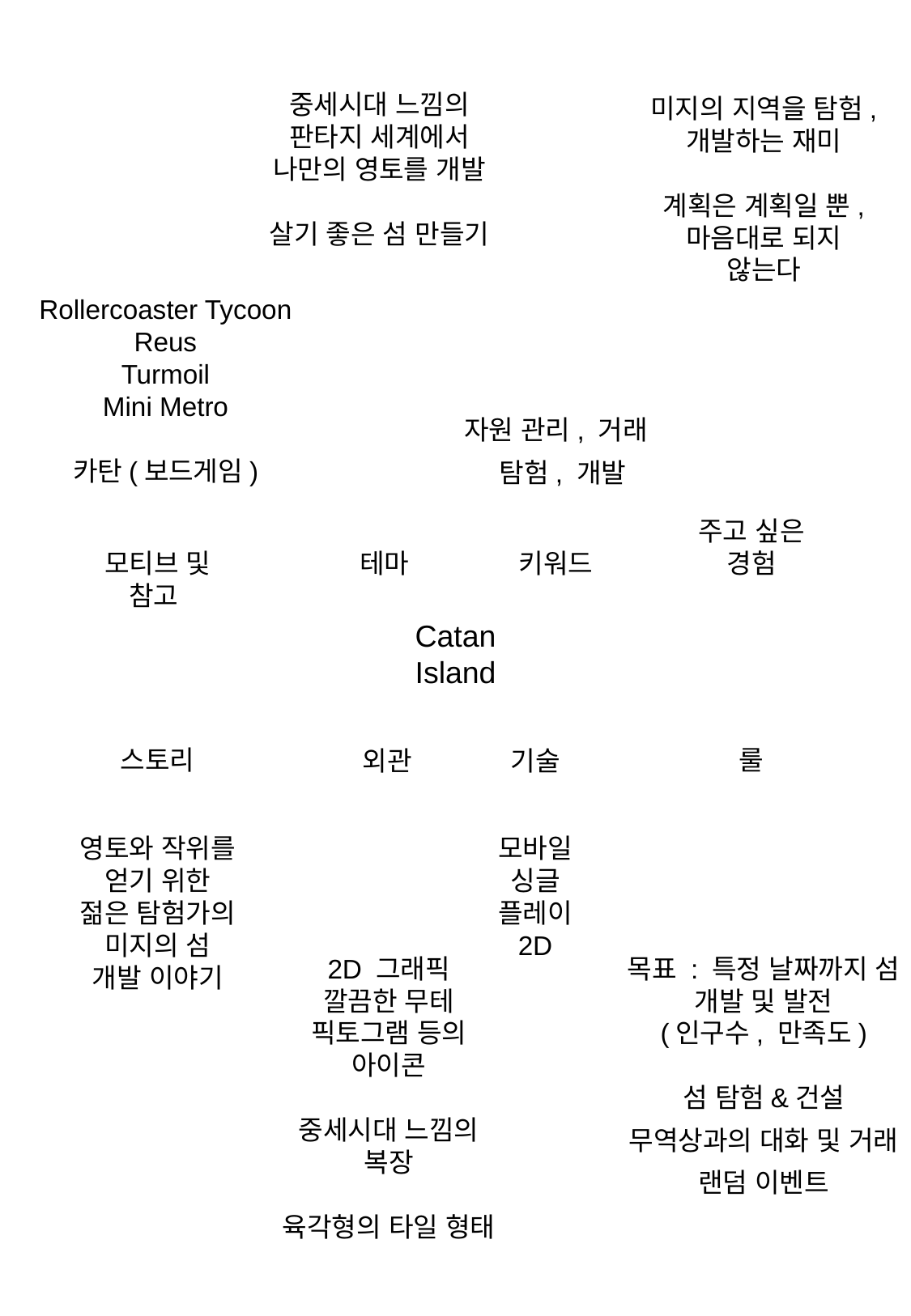

중세시대 느낌의 판타지 세계에서 나만의 영토를 개발

살기 좋은 섬 만들기
미지의 지역을 탐험, 개발하는 재미

계획은 계획일 뿐, 마음대로 되지 않는다
Rollercoaster Tycoon
Reus
Turmoil
Mini Metro

카탄(보드게임)
자원 관리, 거래

 탐험, 개발
주고 싶은 경험
모티브 및 참고
테마
키워드
Catan Island
스토리
룰
외관
기술
영토와 작위를 얻기 위한
젊은 탐험가의 미지의 섬 개발 이야기
모바일
싱글 플레이
2D
2D 그래픽
깔끔한 무테
픽토그램 등의 아이콘

중세시대 느낌의 복장

육각형의 타일 형태
목표 : 특정 날짜까지 섬 개발 및 발전
(인구수, 만족도)

섬 탐험&건설

무역상과의 대화 및 거래

랜덤 이벤트